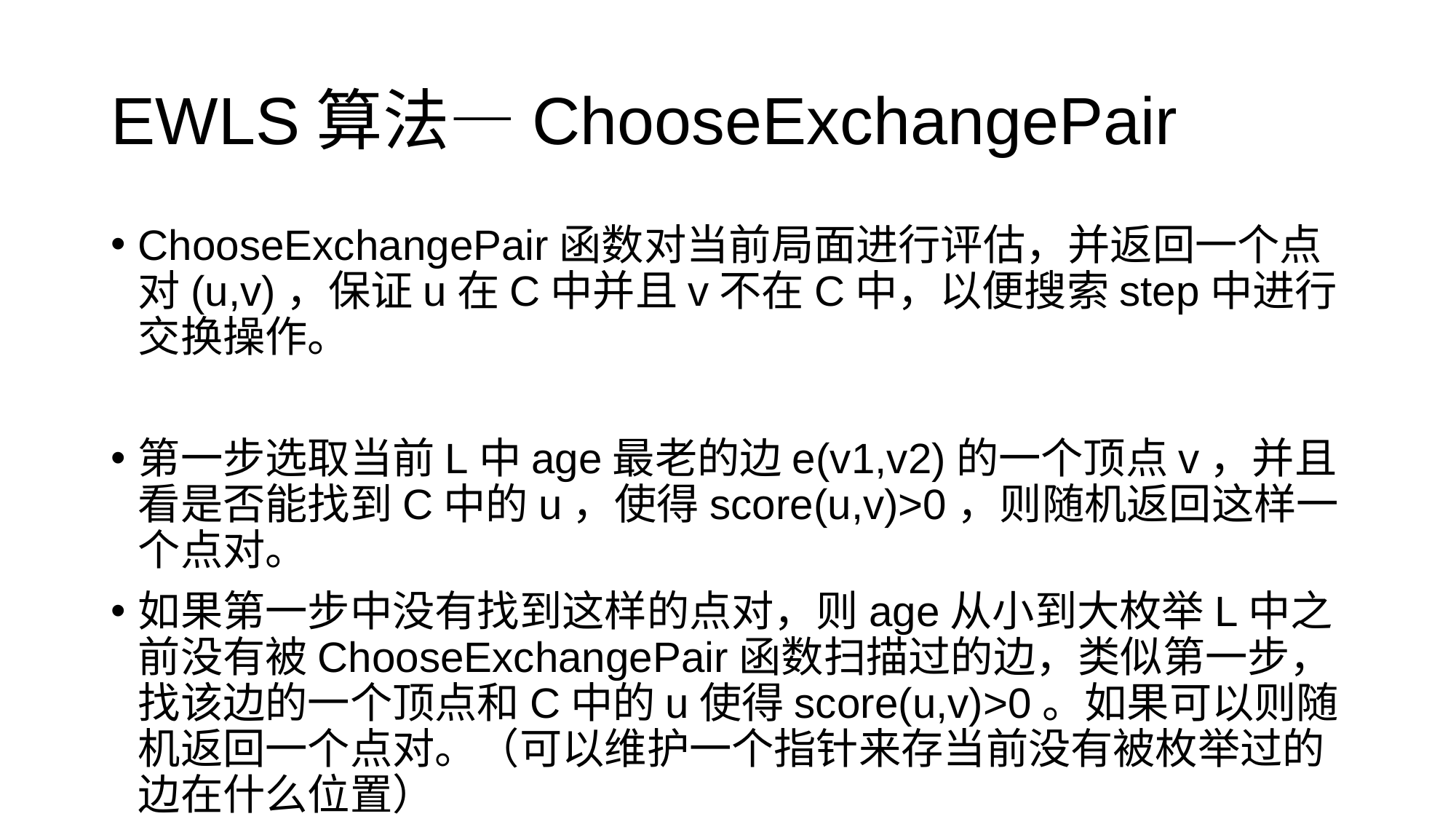

# EWLS算法—ChooseExchangePair
ChooseExchangePair函数对当前局面进行评估，并返回一个点对(u,v)，保证u在C中并且v不在C中，以便搜索step中进行交换操作。

第一步选取当前L中age最老的边e(v1,v2)的一个顶点v，并且看是否能找到C中的u，使得score(u,v)>0，则随机返回这样一个点对。
如果第一步中没有找到这样的点对，则age从小到大枚举L中之前没有被ChooseExchangePair函数扫描过的边，类似第一步，找该边的一个顶点和C中的u使得score(u,v)>0。如果可以则随机返回一个点对。（可以维护一个指针来存当前没有被枚举过的边在什么位置）